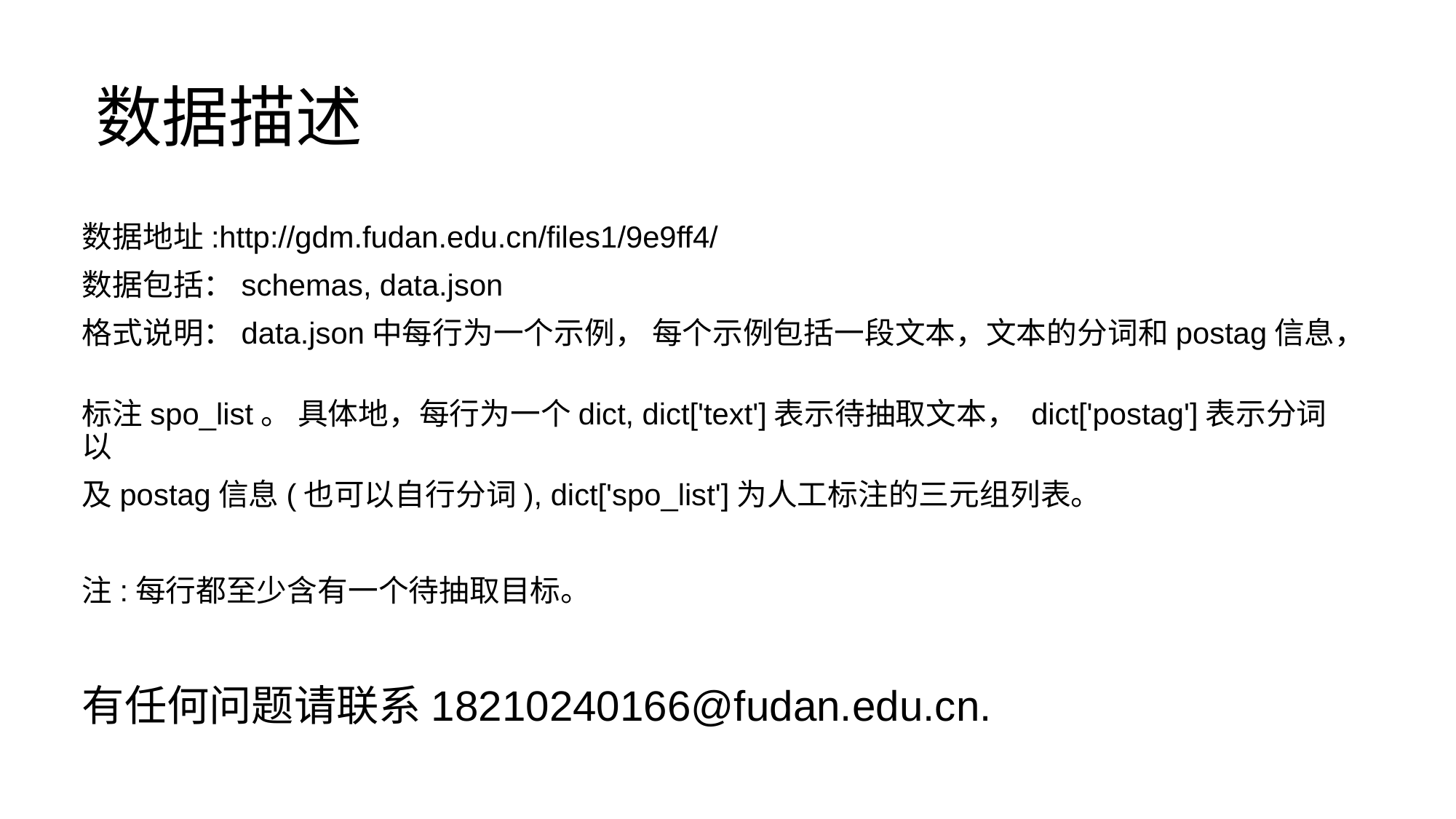

# 数据描述

数据地址:http://gdm.fudan.edu.cn/files1/9e9ff4/
数据包括：schemas, data.json
格式说明：data.json中每行为一个示例， 每个示例包括一段文本，文本的分词和postag信息，
标注spo_list。 具体地，每行为一个dict, dict['text']表示待抽取文本， dict['postag']表示分词以
及postag信息(也可以自行分词), dict['spo_list']为人工标注的三元组列表。

注:每行都至少含有一个待抽取目标。

有任何问题请联系18210240166@fudan.edu.cn.